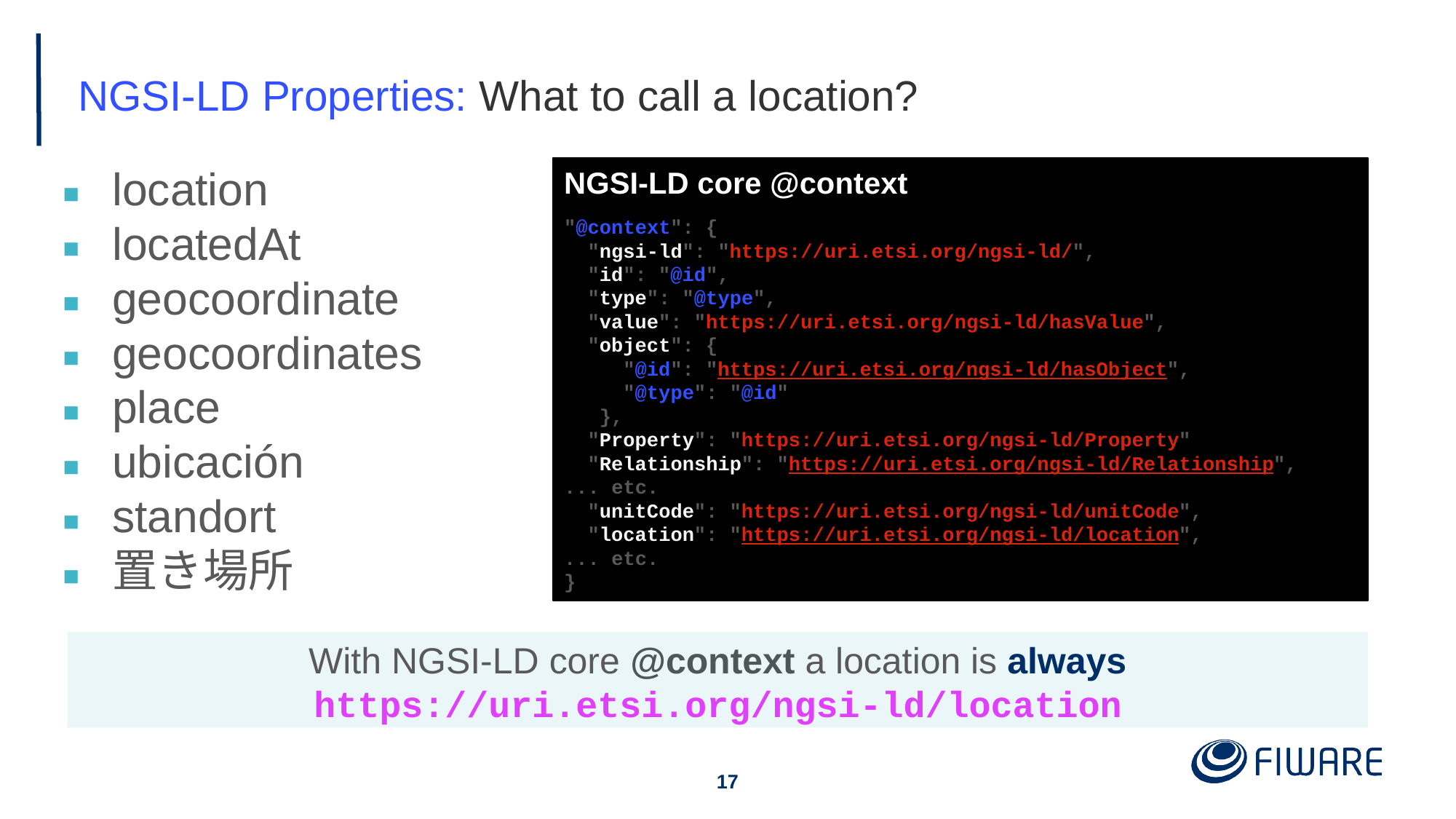

# NGSI-LD Properties: What to call a location?
location
locatedAt
geocoordinate
geocoordinates
place
ubicación
standort
置き場所

NGSI-LD core @context

"@context": {
  "ngsi-ld": "https://uri.etsi.org/ngsi-ld/",
  "id": "@id",
  "type": "@type",
  "value": "https://uri.etsi.org/ngsi-ld/hasValue",
  "object": {
     "@id": "https://uri.etsi.org/ngsi-ld/hasObject",
     "@type": "@id"
   },
  "Property": "https://uri.etsi.org/ngsi-ld/Property"
  "Relationship": "https://uri.etsi.org/ngsi-ld/Relationship",
... etc.
  "unitCode": "https://uri.etsi.org/ngsi-ld/unitCode",
  "location": "https://uri.etsi.org/ngsi-ld/location",
... etc.
}
With NGSI-LD core @context a location is always https://uri.etsi.org/ngsi-ld/location

17